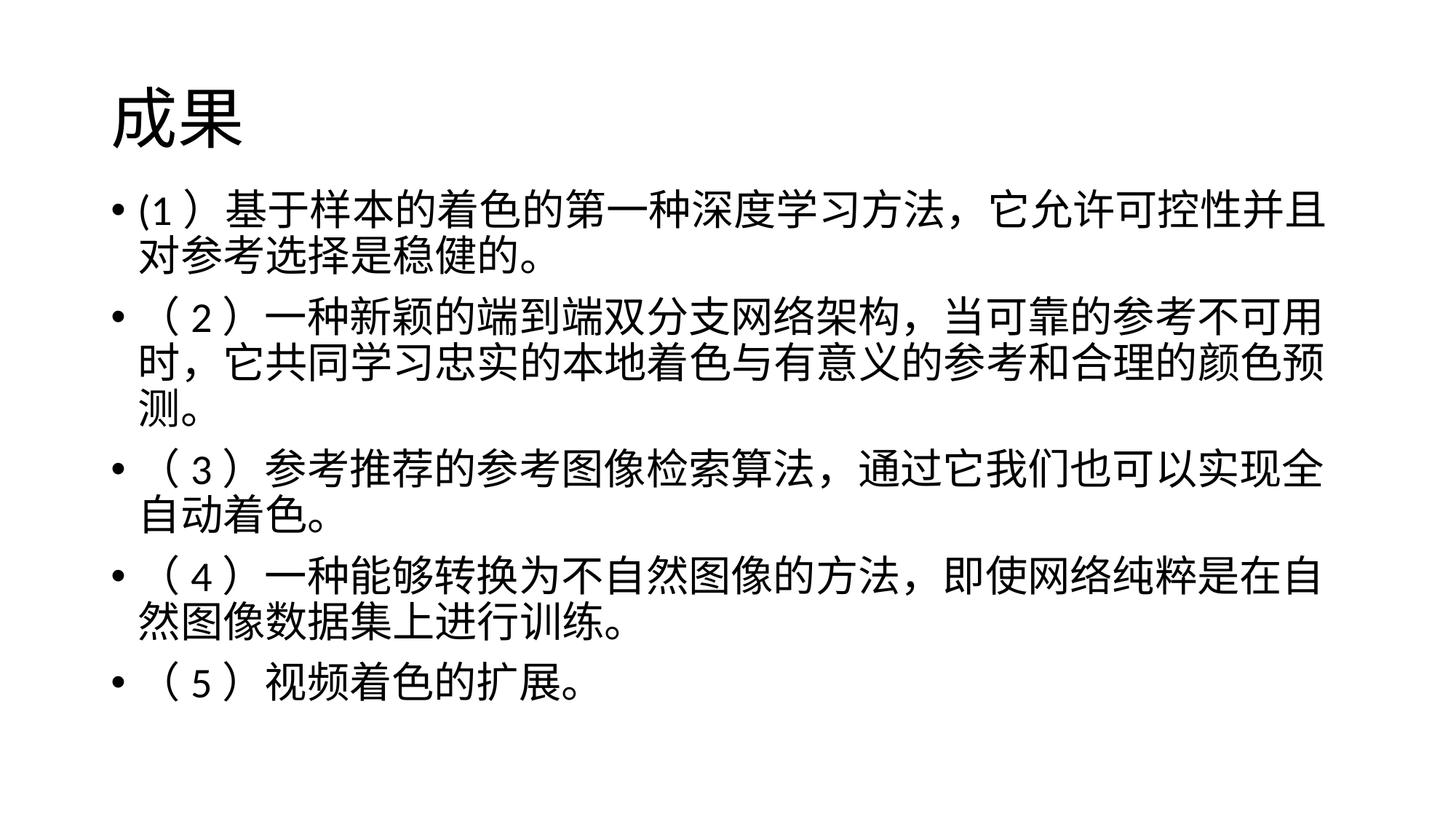

# 成果
(1）基于样本的着色的第一种深度学习方法，它允许可控性并且对参考选择是稳健的。
（2）一种新颖的端到端双分支网络架构，当可靠的参考不可用时，它共同学习忠实的本地着色与有意义的参考和合理的颜色预测。
（3）参考推荐的参考图像检索算法，通过它我们也可以实现全自动着色。
（4）一种能够转换为不自然图像的方法，即使网络纯粹是在自然图像数据集上进行训练。
（5）视频着色的扩展。